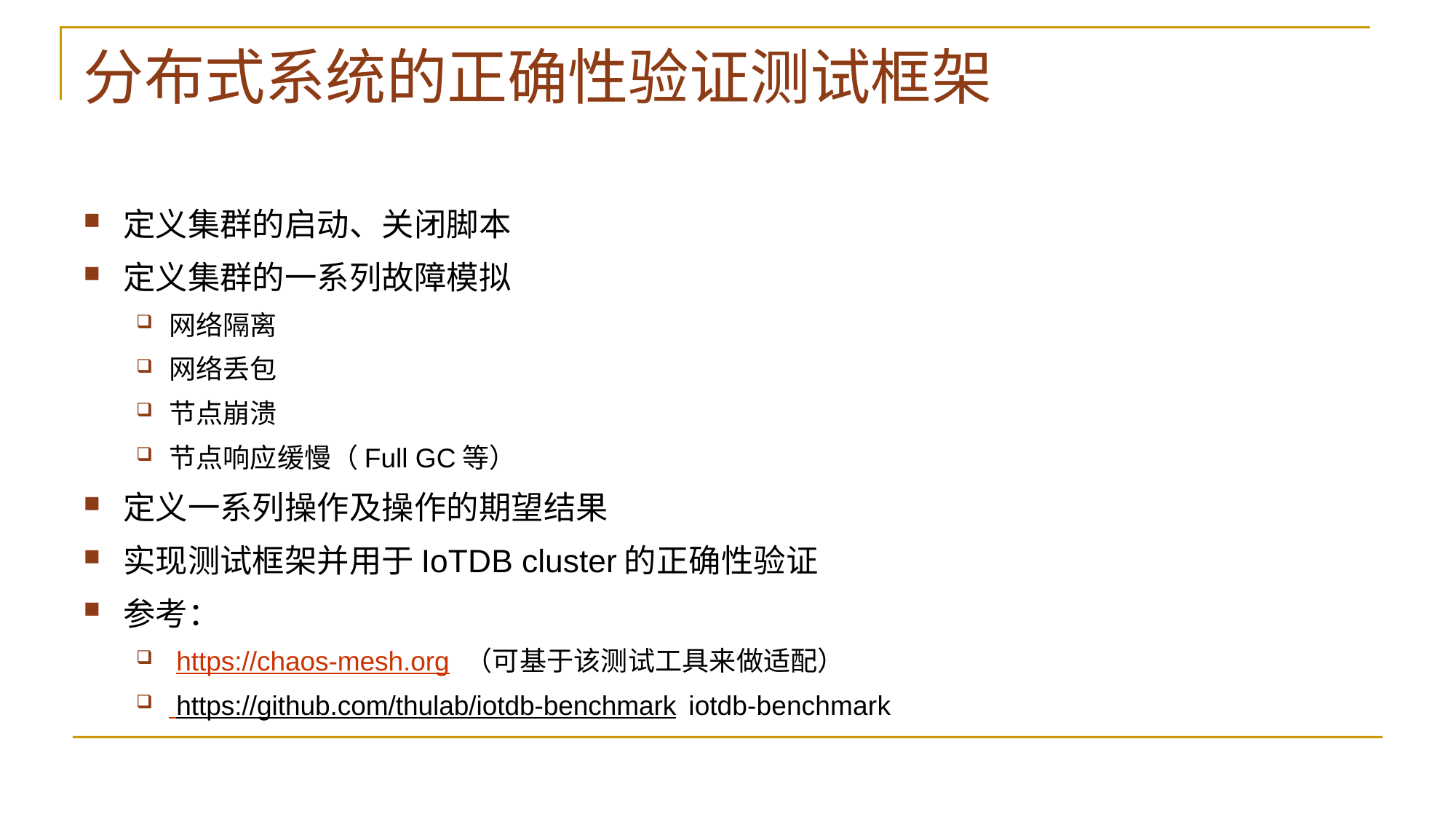

# 分布式系统的正确性验证测试框架
定义集群的启动、关闭脚本
定义集群的一系列故障模拟
网络隔离
网络丢包
节点崩溃
节点响应缓慢（Full GC等）
定义一系列操作及操作的期望结果
实现测试框架并用于IoTDB cluster的正确性验证
参考：
 https://chaos-mesh.org （可基于该测试工具来做适配）
 https://github.com/thulab/iotdb-benchmark iotdb-benchmark